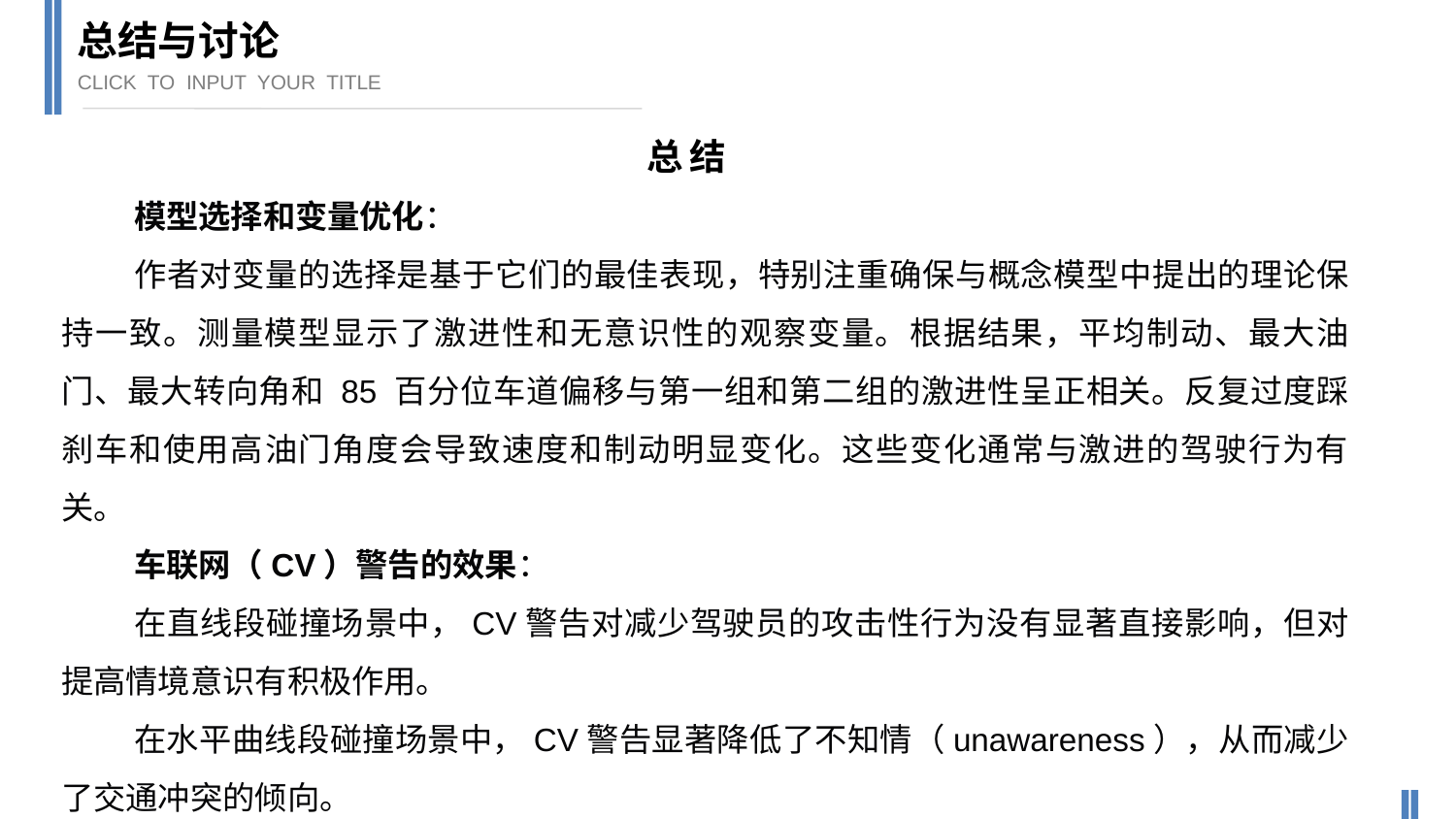

总结与讨论
CLICK  TO  INPUT  YOUR  TITLE
总结
模型选择和变量优化：
作者对变量的选择是基于它们的最佳表现，特别注重确保与概念模型中提出的理论保持一致。测量模型显示了激进性和无意识性的观察变量。根据结果，平均制动、最大油门、最大转向角和 85 百分位车道偏移与第一组和第二组的激进性呈正相关。反复过度踩刹车和使用高油门角度会导致速度和制动明显变化。这些变化通常与激进的驾驶行为有关。
车联网（CV）警告的效果：
在直线段碰撞场景中，CV警告对减少驾驶员的攻击性行为没有显著直接影响，但对提高情境意识有积极作用。
在水平曲线段碰撞场景中，CV警告显著降低了不知情（unawareness），从而减少了交通冲突的倾向。